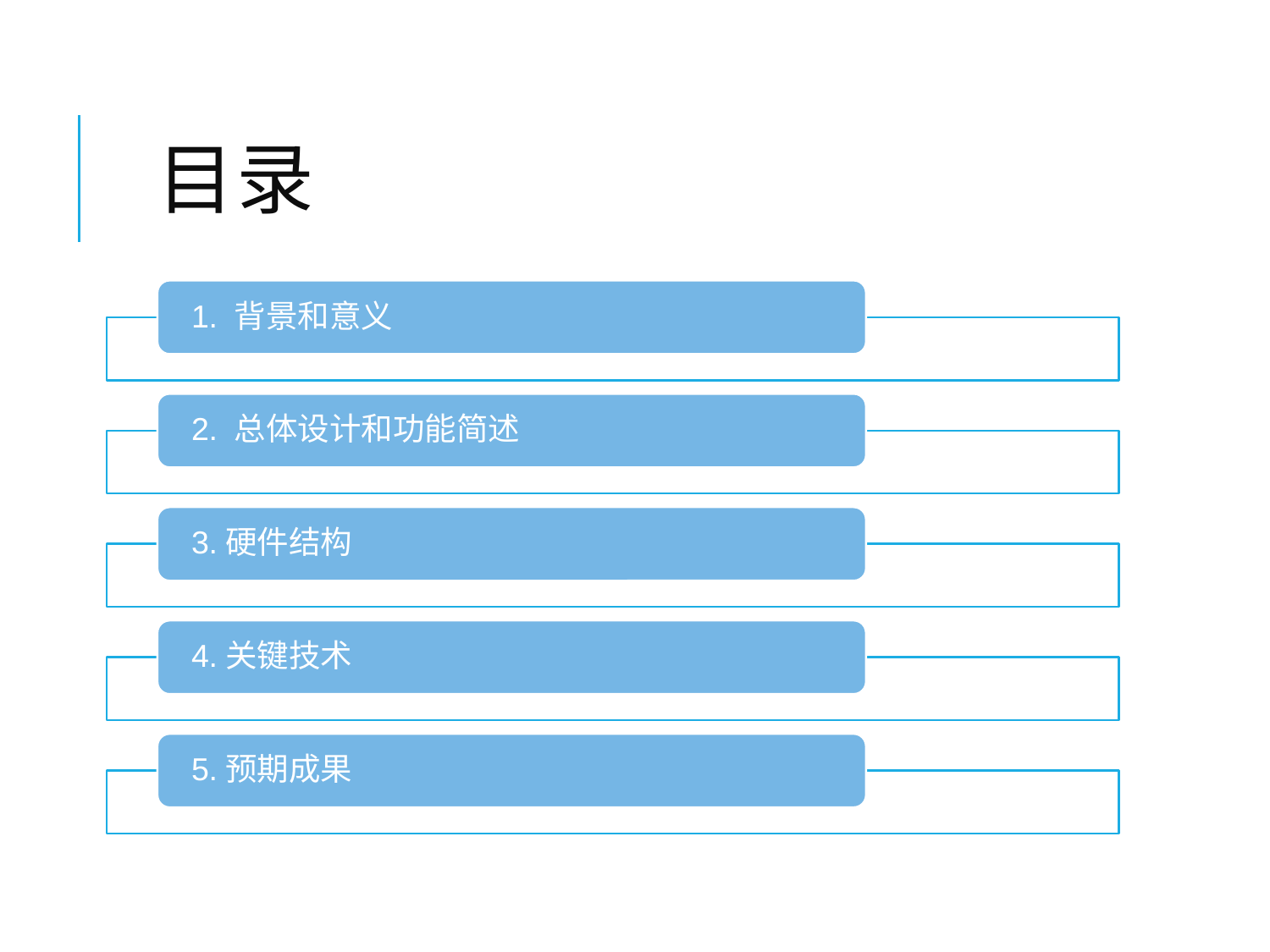

# 目录
1. 背景和意义
2. 总体设计和功能简述
3.硬件结构
4.关键技术
5.预期成果